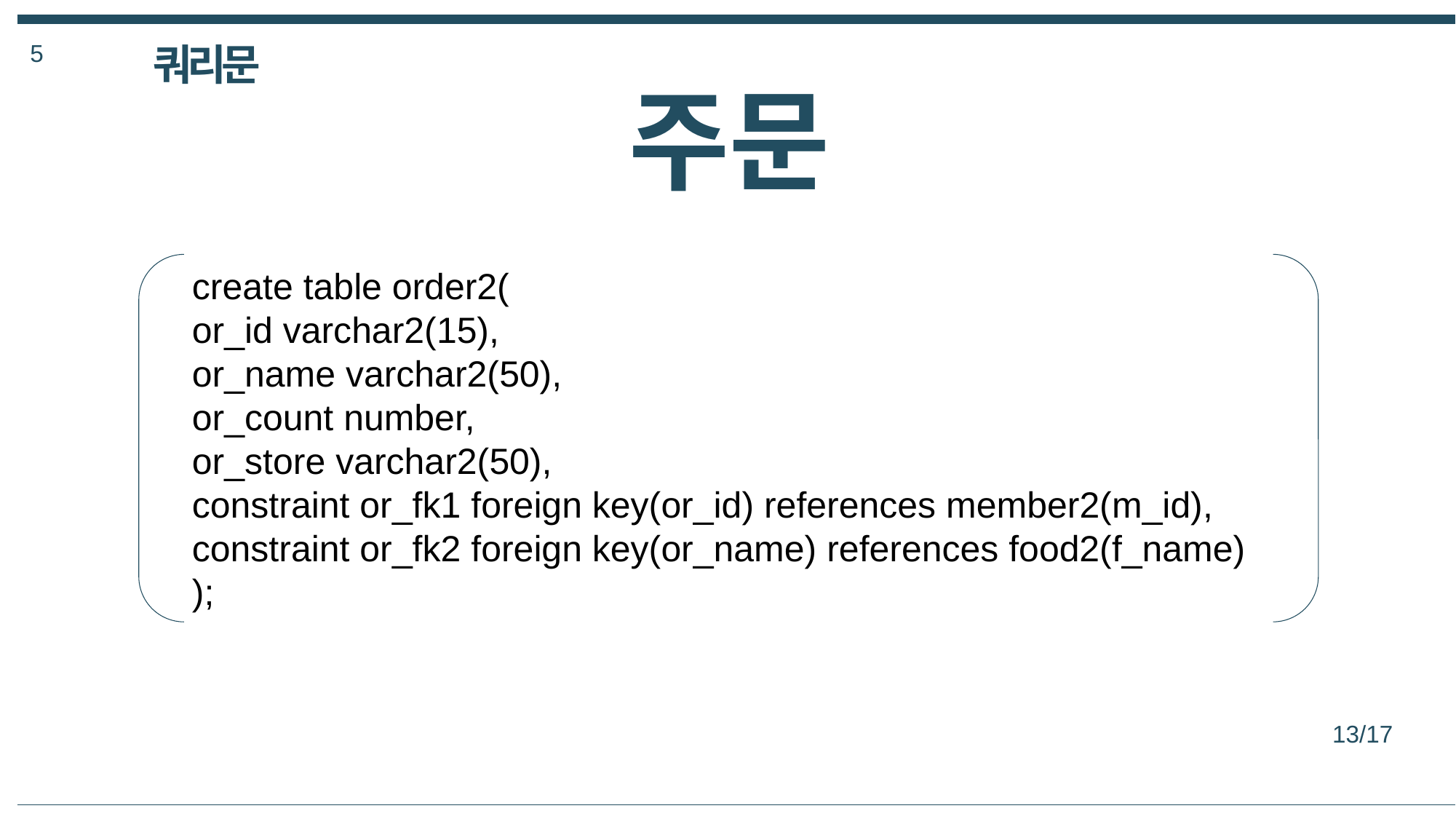

5
쿼리문
주문

create table order2(
or_id varchar2(15),
or_name varchar2(50),
or_count number,
or_store varchar2(50),
constraint or_fk1 foreign key(or_id) references member2(m_id),
constraint or_fk2 foreign key(or_name) references food2(f_name)
);

13/17